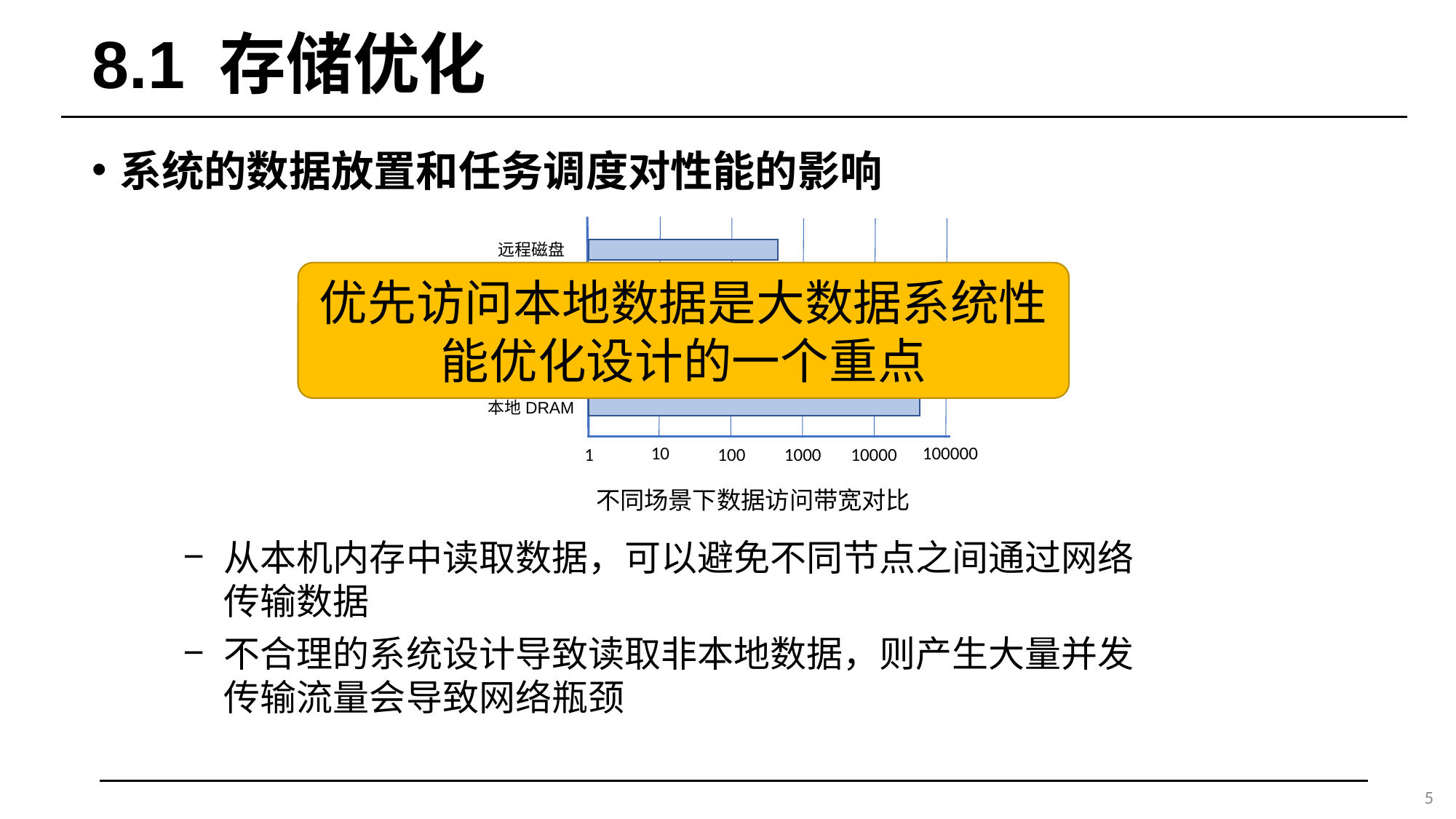

# 8.1 存储优化
系统的数据放置和任务调度对性能的影响
远程磁盘

带宽
（Mbit/s）
远程DRAM

本地磁盘

本地DRAM

10
100000
100
1000
10000
1
优先访问本地数据是大数据系统性能优化设计的一个重点
不同场景下数据访问带宽对比
从本机内存中读取数据，可以避免不同节点之间通过网络传输数据
不合理的系统设计导致读取非本地数据，则产生大量并发传输流量会导致网络瓶颈
5